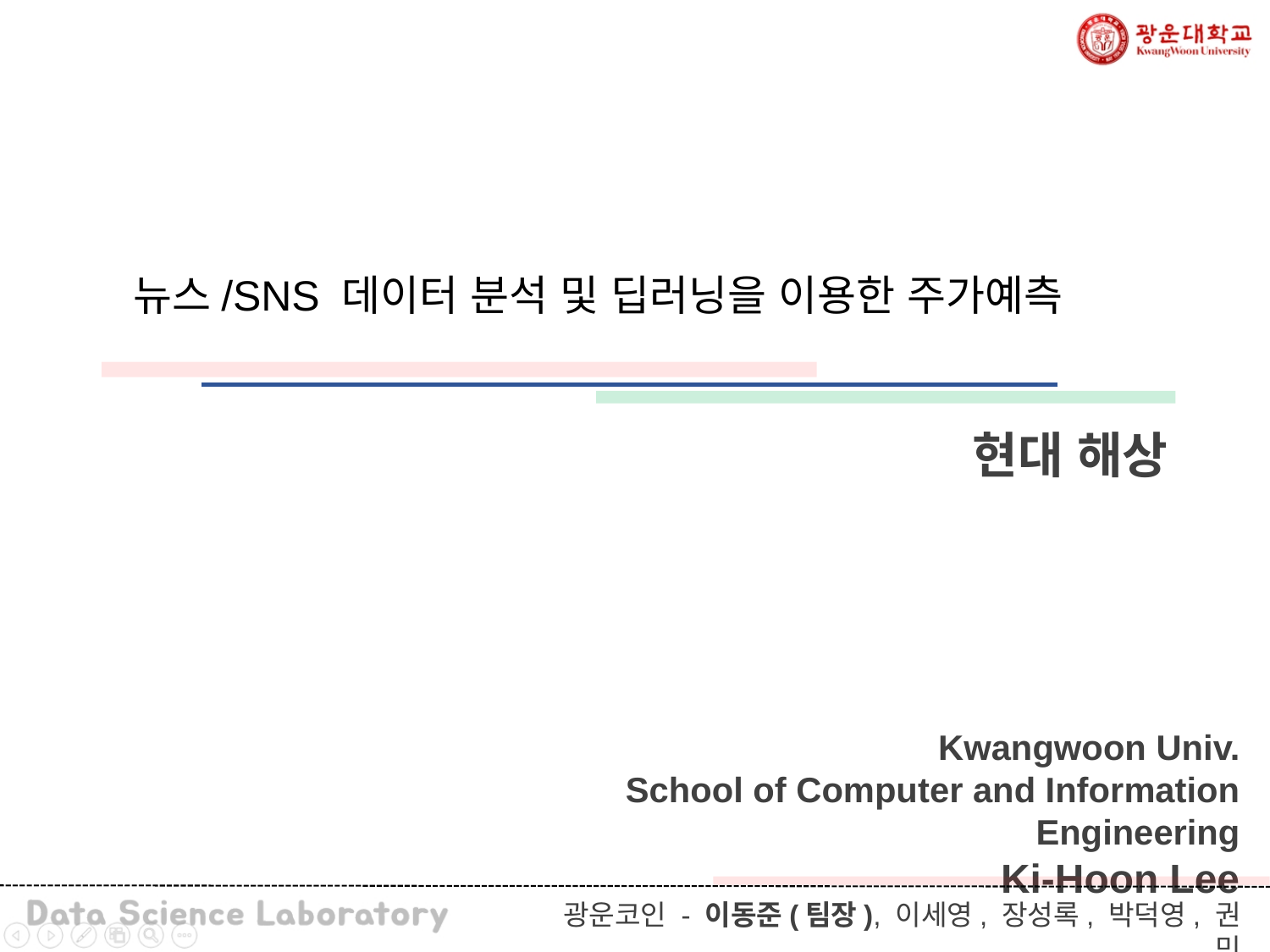

# 뉴스/SNS 데이터 분석 및 딥러닝을 이용한 주가예측
현대 해상
광운코인 - 이동준(팀장), 이세영, 장성록, 박덕영, 권 민